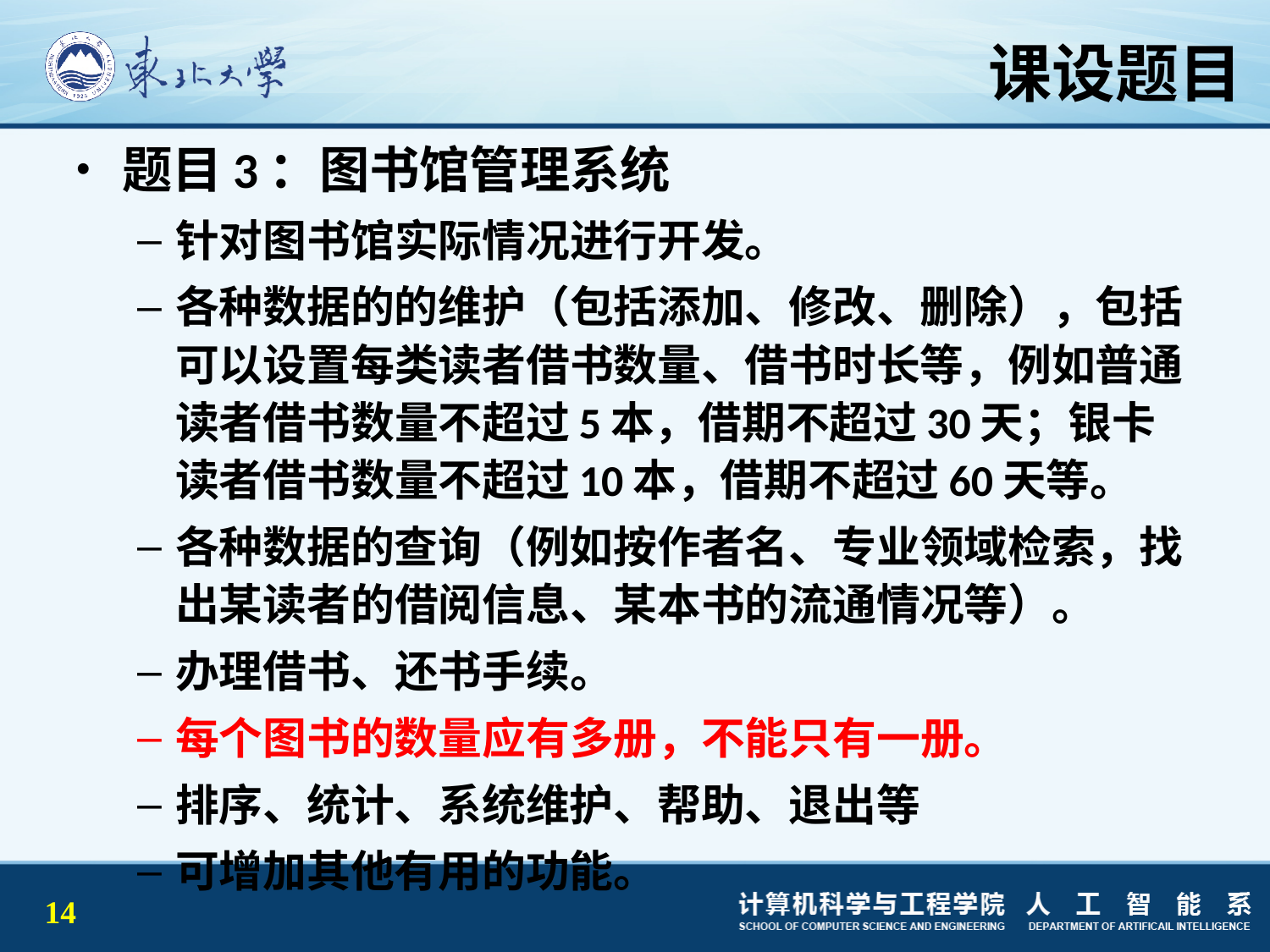

# 课设题目
题目3：图书馆管理系统
针对图书馆实际情况进行开发。
各种数据的的维护（包括添加、修改、删除），包括可以设置每类读者借书数量、借书时长等，例如普通读者借书数量不超过5本，借期不超过30天；银卡读者借书数量不超过10本，借期不超过60天等。
各种数据的查询（例如按作者名、专业领域检索，找出某读者的借阅信息、某本书的流通情况等）。
办理借书、还书手续。
每个图书的数量应有多册，不能只有一册。
排序、统计、系统维护、帮助、退出等
可增加其他有用的功能。